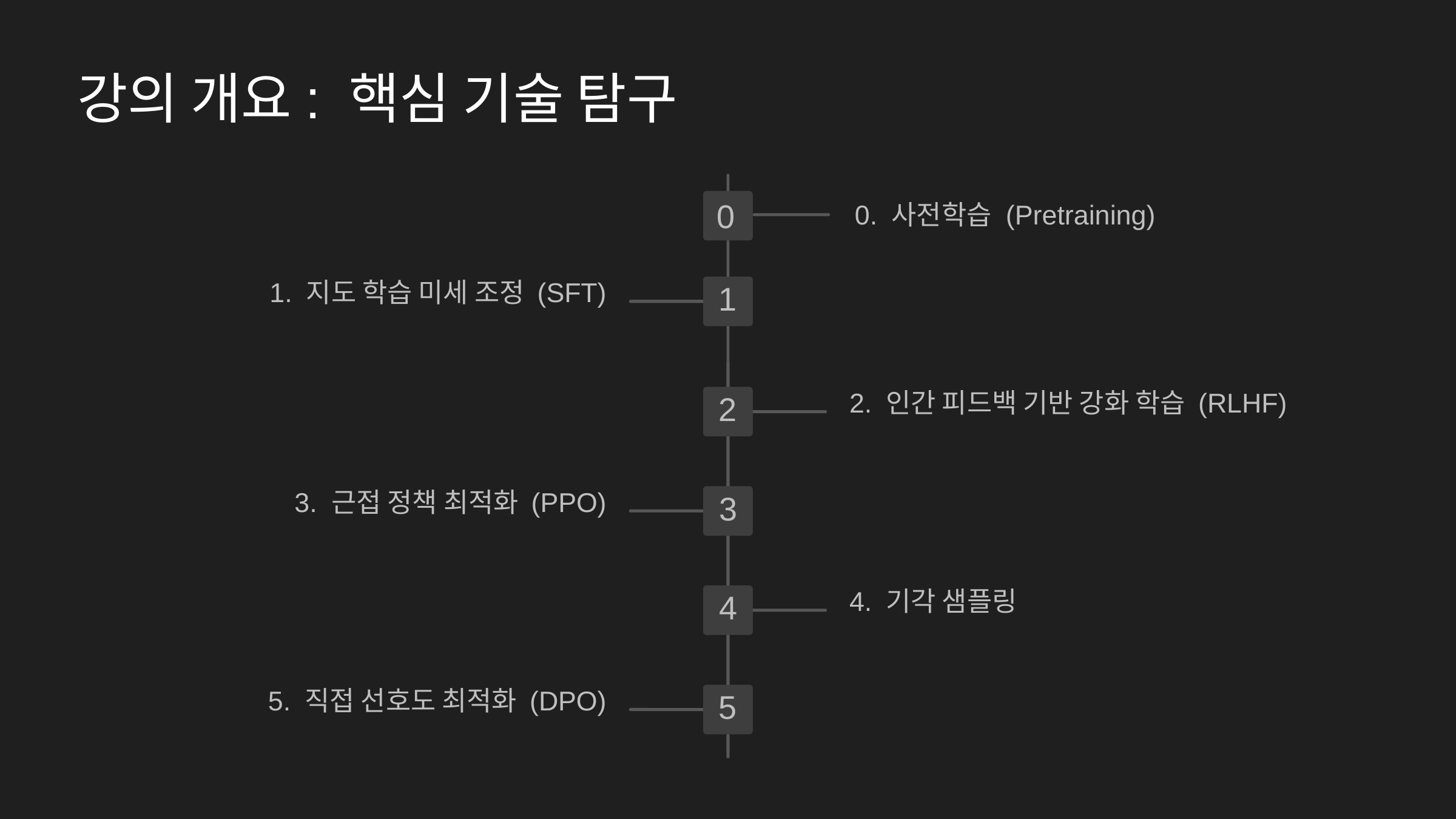

강의 개요: 핵심 기술 탐구

0. 사전학습 (Pretraining)
0

1. 지도 학습 미세 조정 (SFT)

1

2. 인간 피드백 기반 강화 학습 (RLHF)

2

3. 근접 정책 최적화 (PPO)

3

4. 기각 샘플링

4

5. 직접 선호도 최적화 (DPO)

5